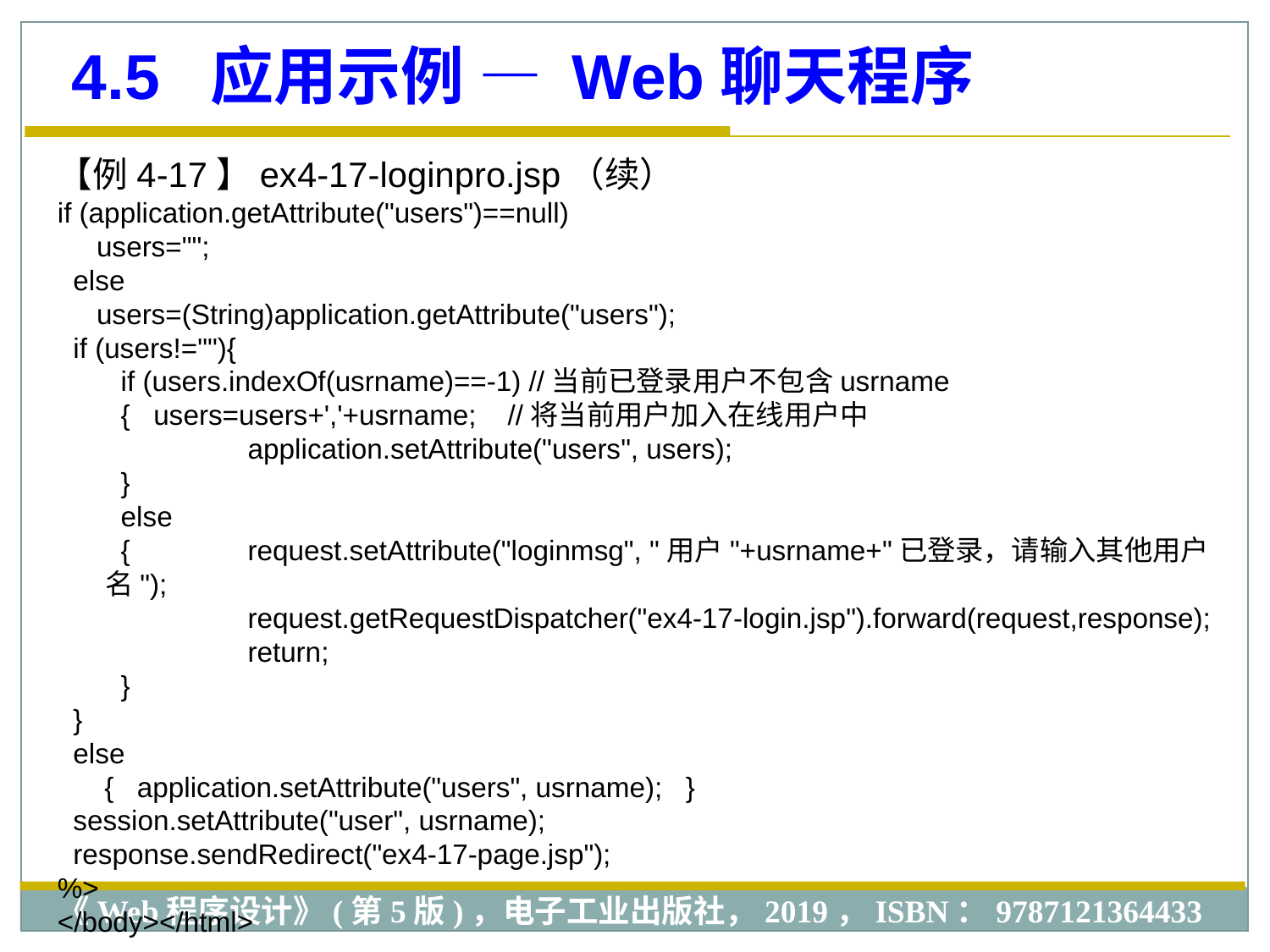

4.5  应用示例 — Web聊天程序
【例4-17】ex4-17-loginpro.jsp（续）
if (application.getAttribute("users")==null)
     users="";
  else
     users=(String)application.getAttribute("users");
  if (users!=""){
	  if (users.indexOf(usrname)==-1) //当前已登录用户不包含usrname
	  {   users=users+','+usrname;    //将当前用户加入在线用户中
		  application.setAttribute("users", users);
	  }
	  else
	  {	  request.setAttribute("loginmsg", "用户"+usrname+"已登录，请输入其他用户名");
		  request.getRequestDispatcher("ex4-17-login.jsp").forward(request,response);
		  return;
	  }
  }
  else
      {   application.setAttribute("users", usrname);   }
  session.setAttribute("user", usrname);
  response.sendRedirect("ex4-17-page.jsp");
%>
</body></html>